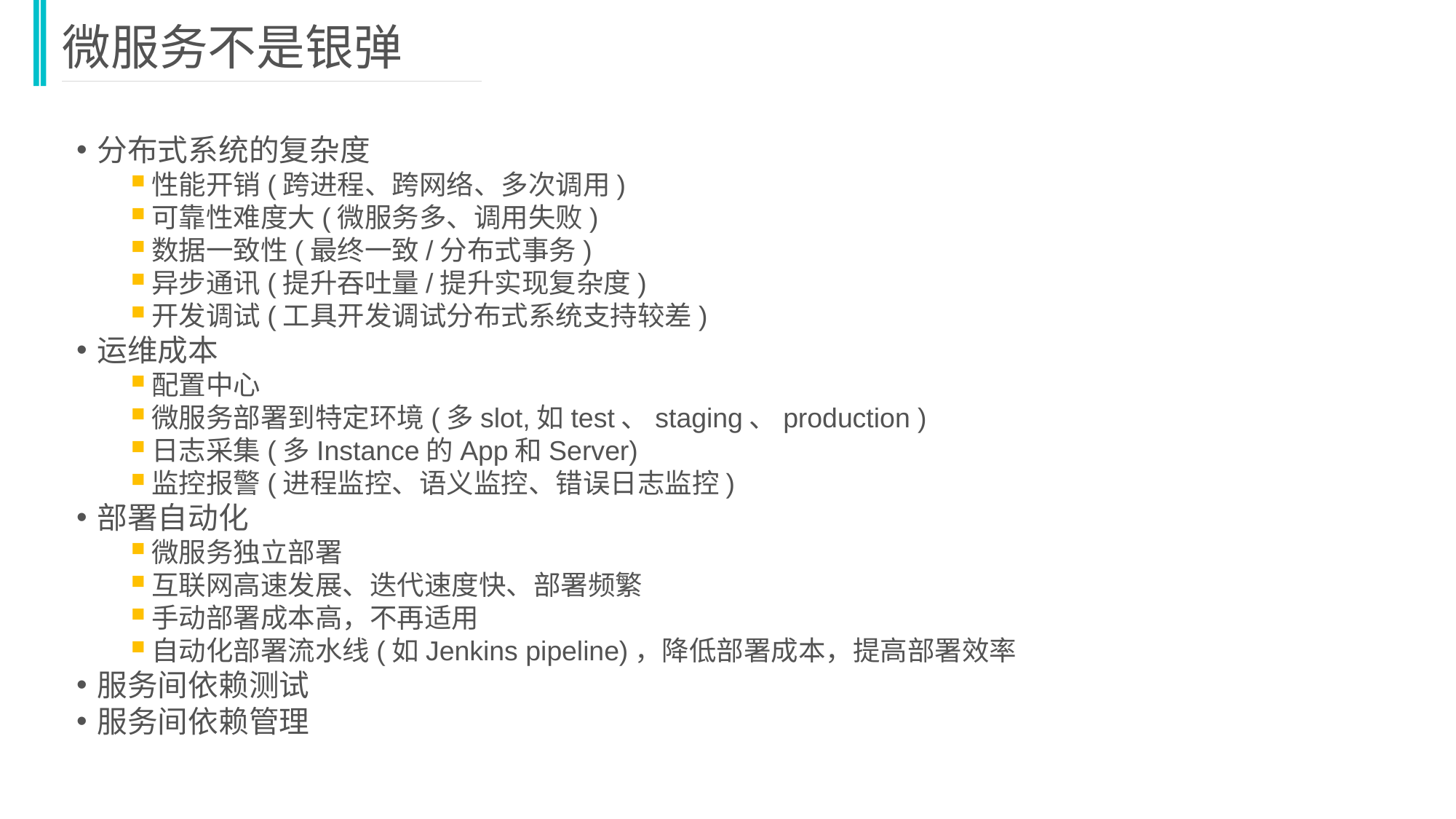

微服务不是银弹

分布式系统的复杂度
性能开销(跨进程、跨网络、多次调用)
可靠性难度大(微服务多、调用失败)
数据一致性(最终一致/分布式事务)
异步通讯(提升吞吐量/提升实现复杂度)
开发调试(工具开发调试分布式系统支持较差)
运维成本
配置中心
微服务部署到特定环境(多slot,如test、staging、production )
日志采集(多Instance的App和Server)
监控报警(进程监控、语义监控、错误日志监控)
部署自动化
微服务独立部署
互联网高速发展、迭代速度快、部署频繁
手动部署成本高，不再适用
自动化部署流水线(如Jenkins pipeline)，降低部署成本，提高部署效率
服务间依赖测试
服务间依赖管理